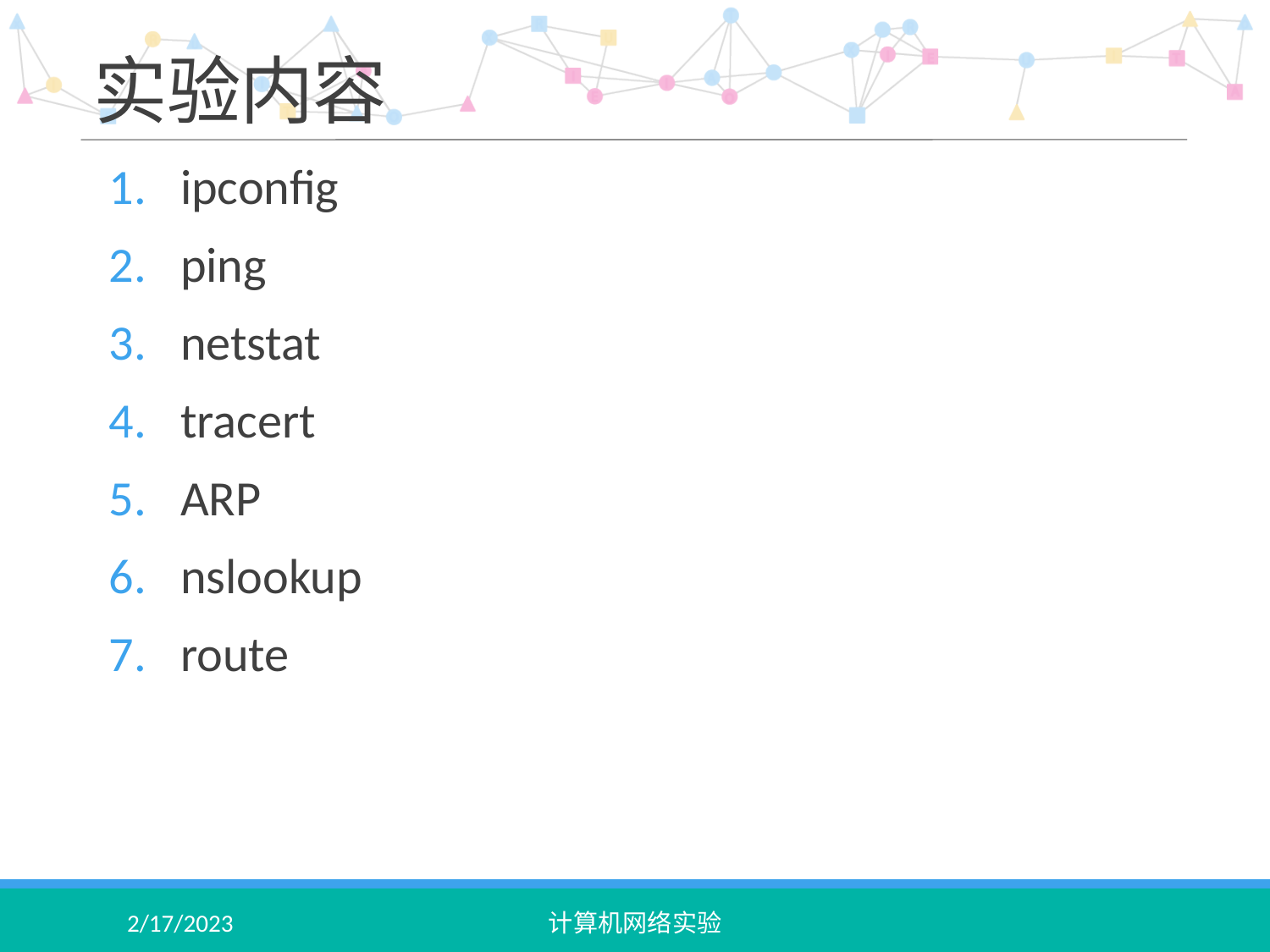

# 实验内容
ipconfig
ping
netstat
tracert
ARP
nslookup
route
2/17/2023
计算机网络实验
22